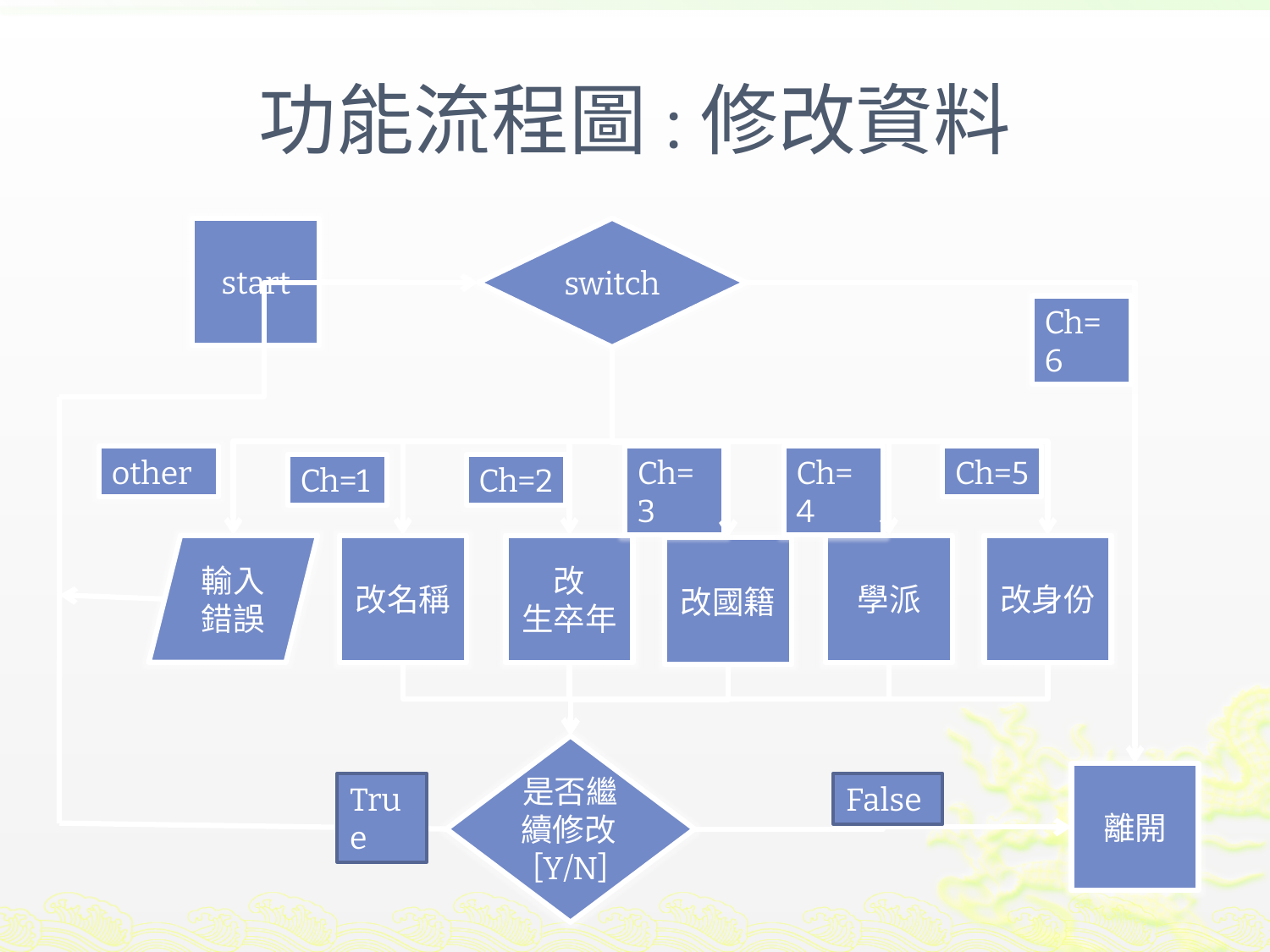

# 功能流程圖:修改資料
start
switch
Ch=6
other
Ch=3
Ch=4
Ch=5
Ch=1
Ch=2
輸入錯誤
改名稱
改
生卒年
學派
改身份
改國籍
是否繼續修改[Y/N]
離開
True
False